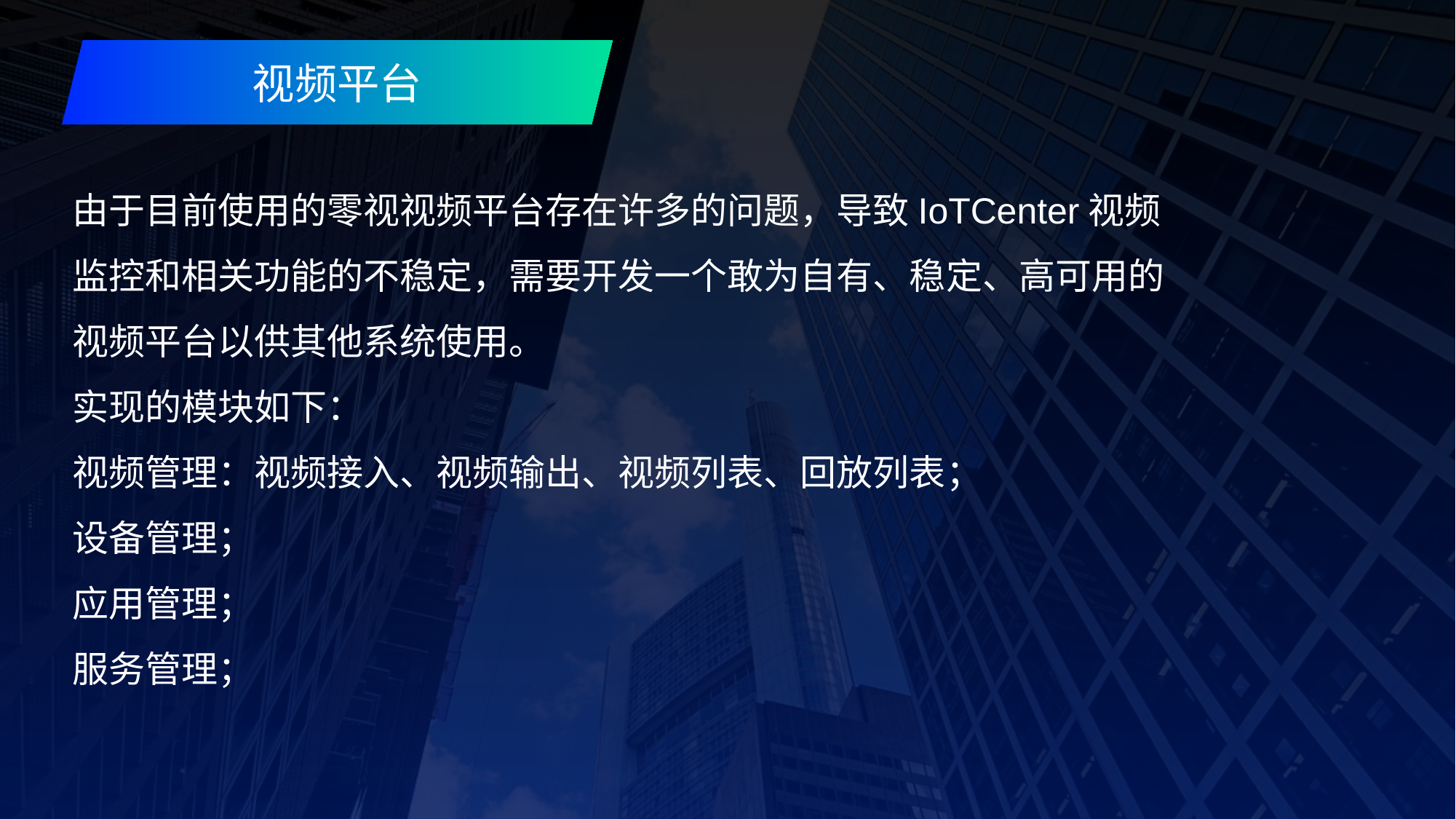

视频平台
由于目前使用的零视视频平台存在许多的问题，导致IoTCenter视频监控和相关功能的不稳定，需要开发一个敢为自有、稳定、高可用的视频平台以供其他系统使用。
实现的模块如下：
视频管理：视频接入、视频输出、视频列表、回放列表；
设备管理；
应用管理；
服务管理；